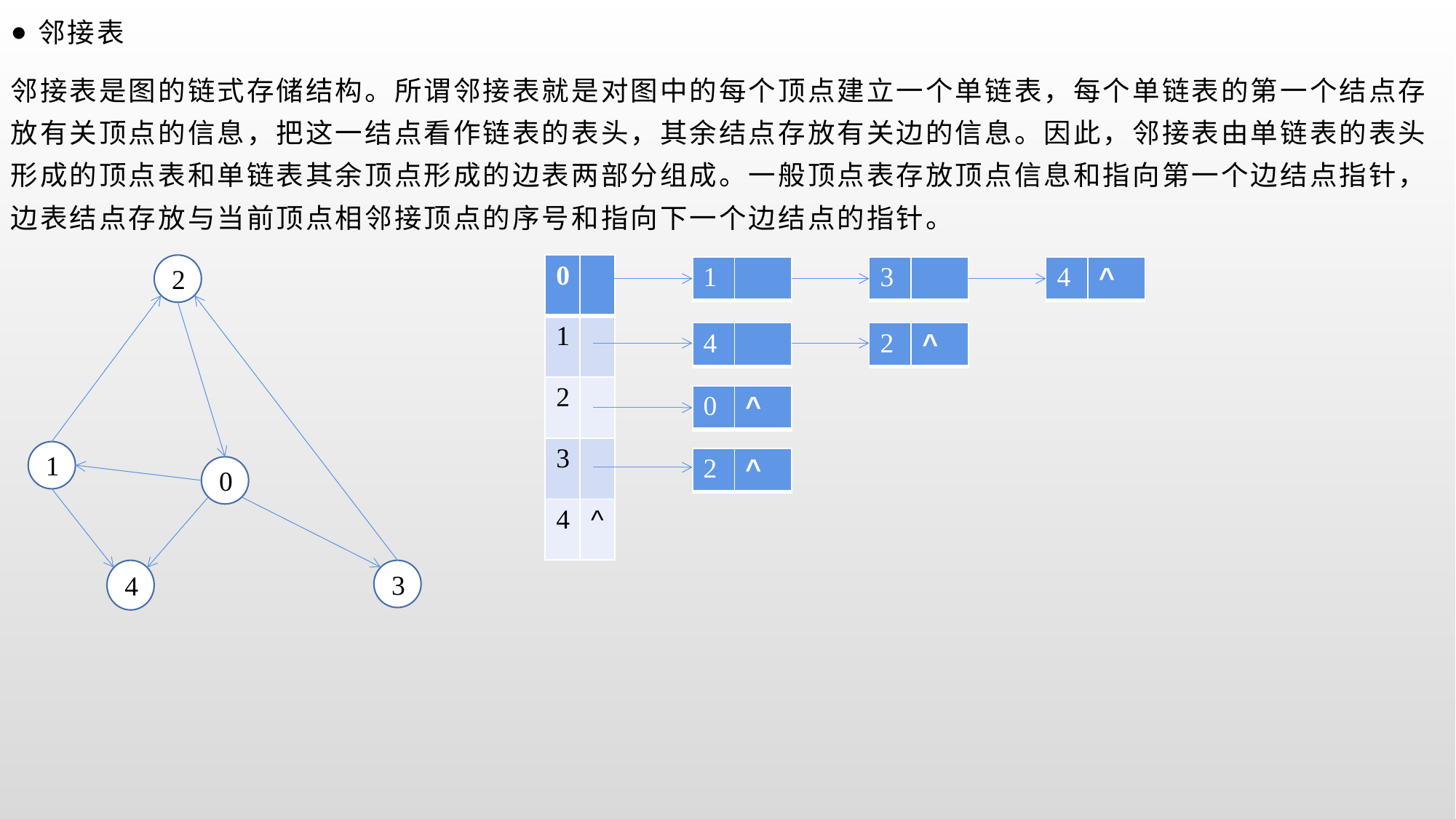

邻接表
邻接表是图的链式存储结构。所谓邻接表就是对图中的每个顶点建立一个单链表，每个单链表的第一个结点存放有关顶点的信息，把这一结点看作链表的表头，其余结点存放有关边的信息。因此，邻接表由单链表的表头形成的顶点表和单链表其余顶点形成的边表两部分组成。一般顶点表存放顶点信息和指向第一个边结点指针，边表结点存放与当前顶点相邻接顶点的序号和指向下一个边结点的指针。
2
| 0 |  |
| --- | --- |
| 1 |  |
| 2 |  |
| 3 |  |
| 4 | ^ |
| 1 |  |
| --- | --- |
| 3 |  |
| --- | --- |
| 4 | ^ |
| --- | --- |
| 4 |  |
| --- | --- |
| 2 | ^ |
| --- | --- |
| 0 | ^ |
| --- | --- |
1
| 2 | ^ |
| --- | --- |
0
4
3